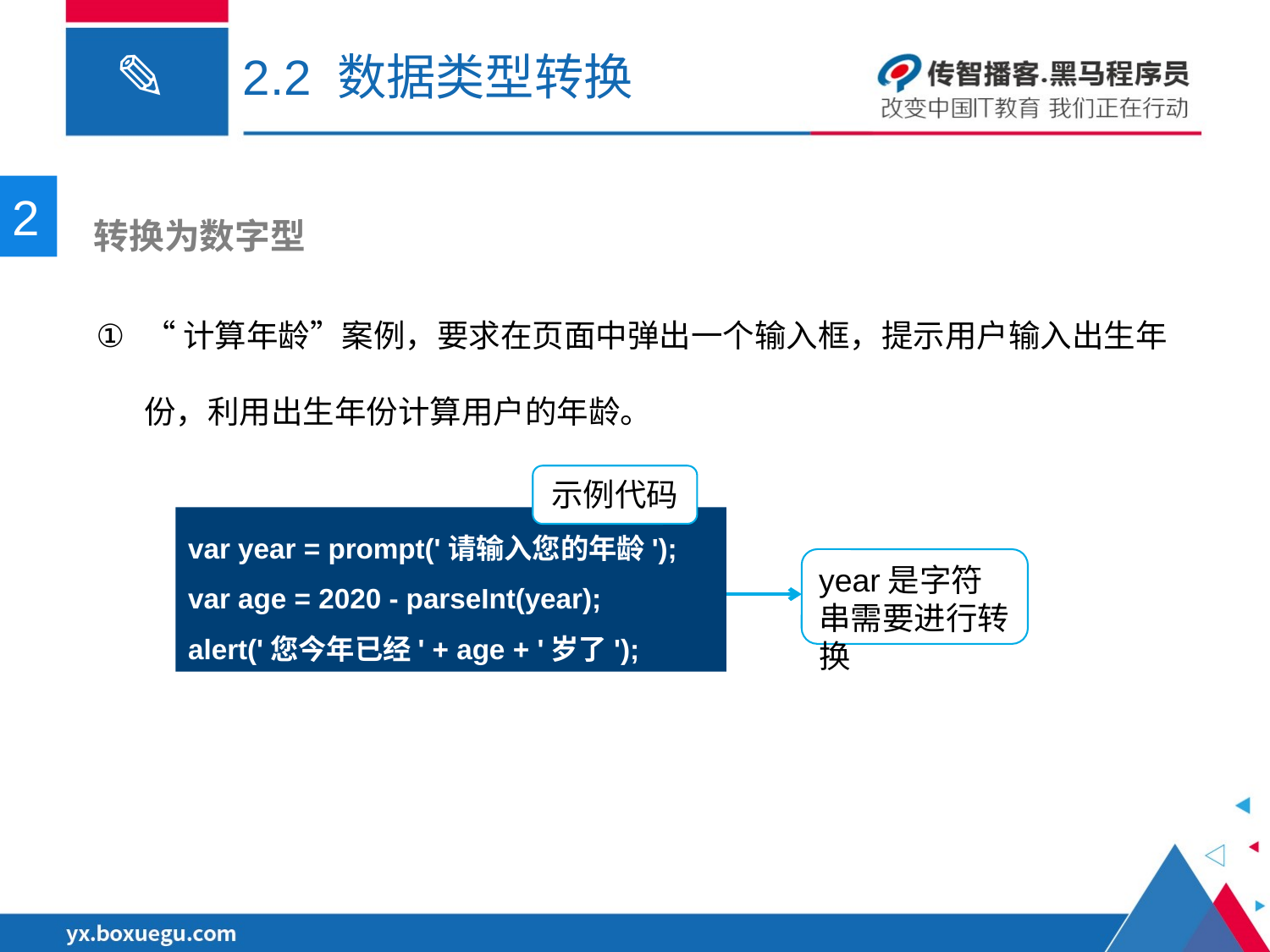

# 2.2 数据类型转换

2
  转换为数字型
“计算年龄”案例，要求在页面中弹出一个输入框，提示用户输入出生年份，利用出生年份计算用户的年龄。
示例代码
var year = prompt('请输入您的年龄');
var age = 2020 - parseInt(year);
alert('您今年已经' + age + '岁了');
year是字符串需要进行转换